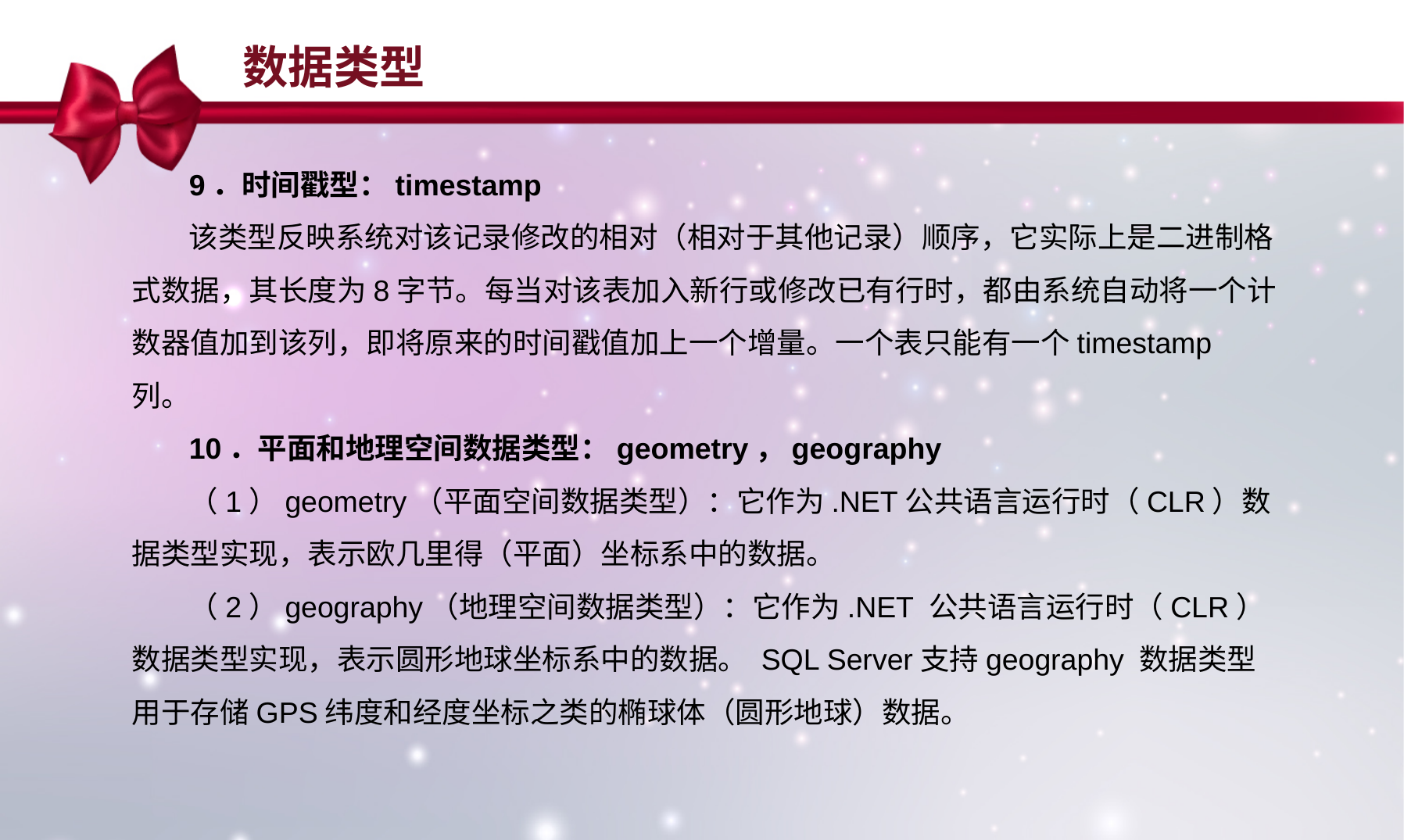

数据类型
9．时间戳型：timestamp
该类型反映系统对该记录修改的相对（相对于其他记录）顺序，它实际上是二进制格式数据，其长度为8字节。每当对该表加入新行或修改已有行时，都由系统自动将一个计数器值加到该列，即将原来的时间戳值加上一个增量。一个表只能有一个timestamp 列。
10．平面和地理空间数据类型：geometry，geography
（1）geometry（平面空间数据类型）：它作为.NET公共语言运行时（CLR）数据类型实现，表示欧几里得（平面）坐标系中的数据。
（2）geography（地理空间数据类型）：它作为.NET 公共语言运行时（CLR）数据类型实现，表示圆形地球坐标系中的数据。 SQL Server支持geography 数据类型用于存储GPS纬度和经度坐标之类的椭球体（圆形地球）数据。